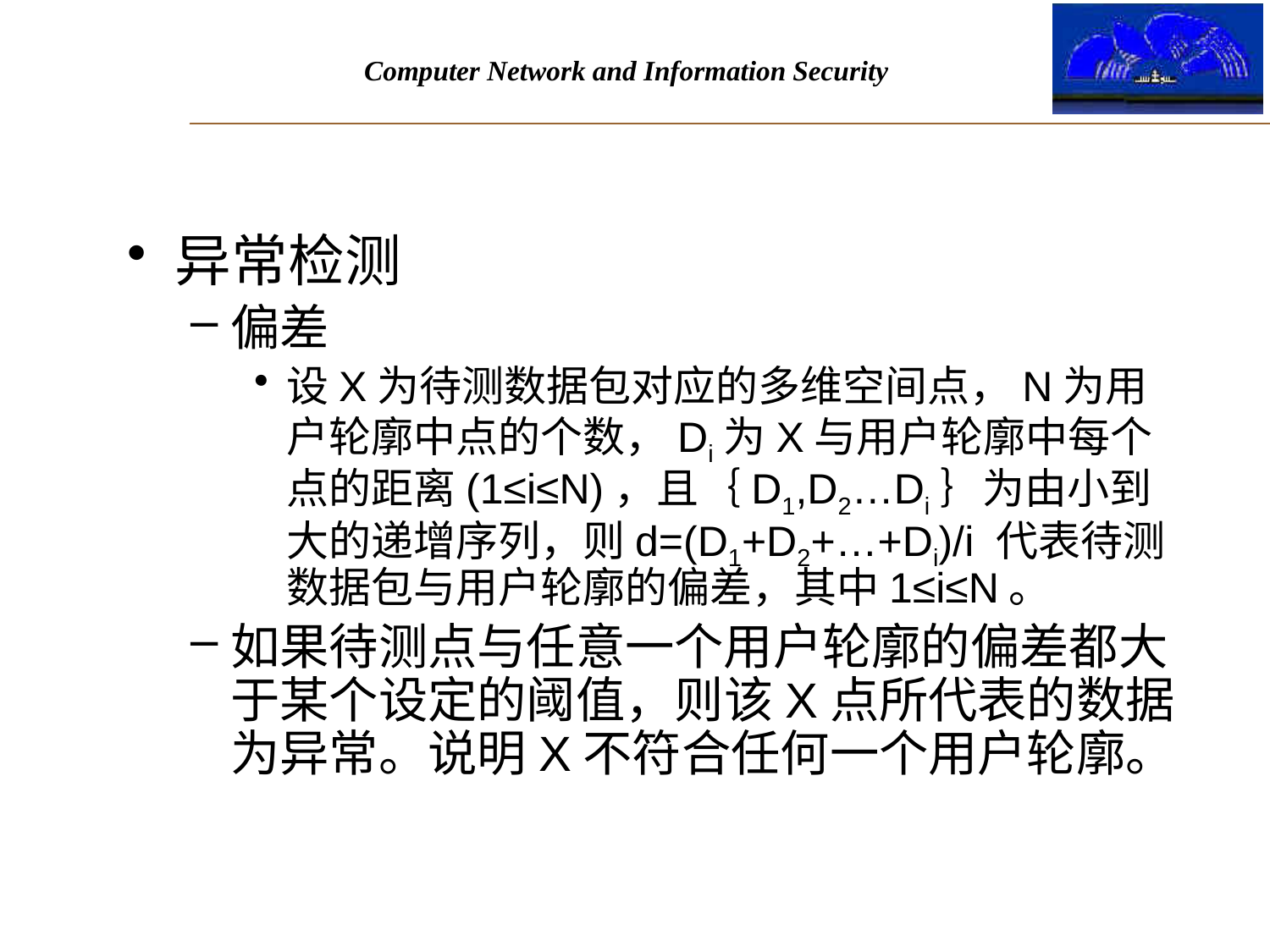

#
异常检测
偏差
设X为待测数据包对应的多维空间点，N为用户轮廓中点的个数，Di为X与用户轮廓中每个点的距离(1≤i≤N)，且｛D1,D2…Di｝为由小到大的递增序列，则d=(D1+D2+…+Di)/i 代表待测数据包与用户轮廓的偏差，其中1≤i≤N。
如果待测点与任意一个用户轮廓的偏差都大于某个设定的阈值，则该X点所代表的数据为异常。说明X不符合任何一个用户轮廓。